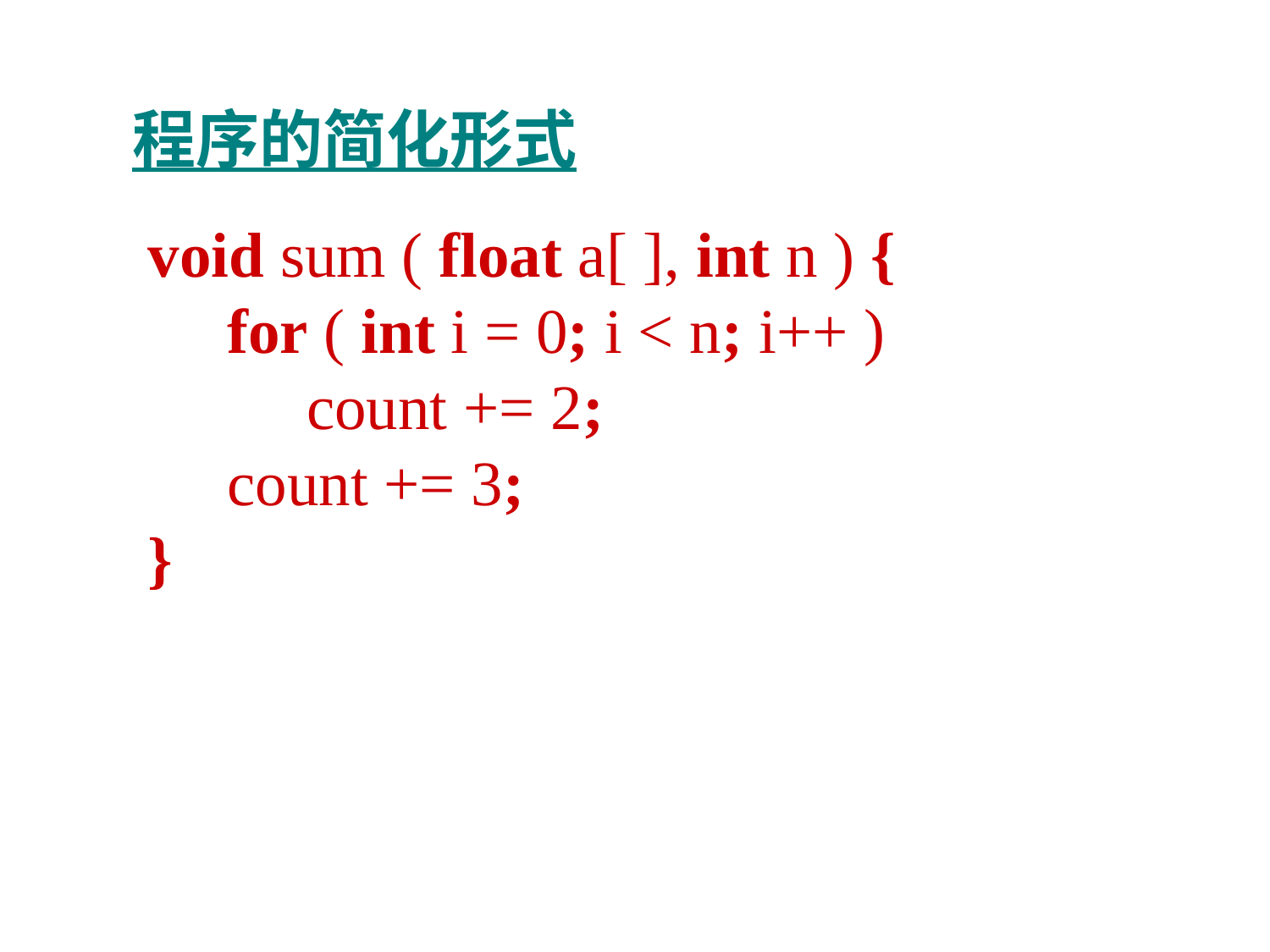

程序的简化形式

 void sum ( float a[ ], int n ) {
      for ( int i = 0; i < n; i++ )
           count += 2;
      count += 3;
 }